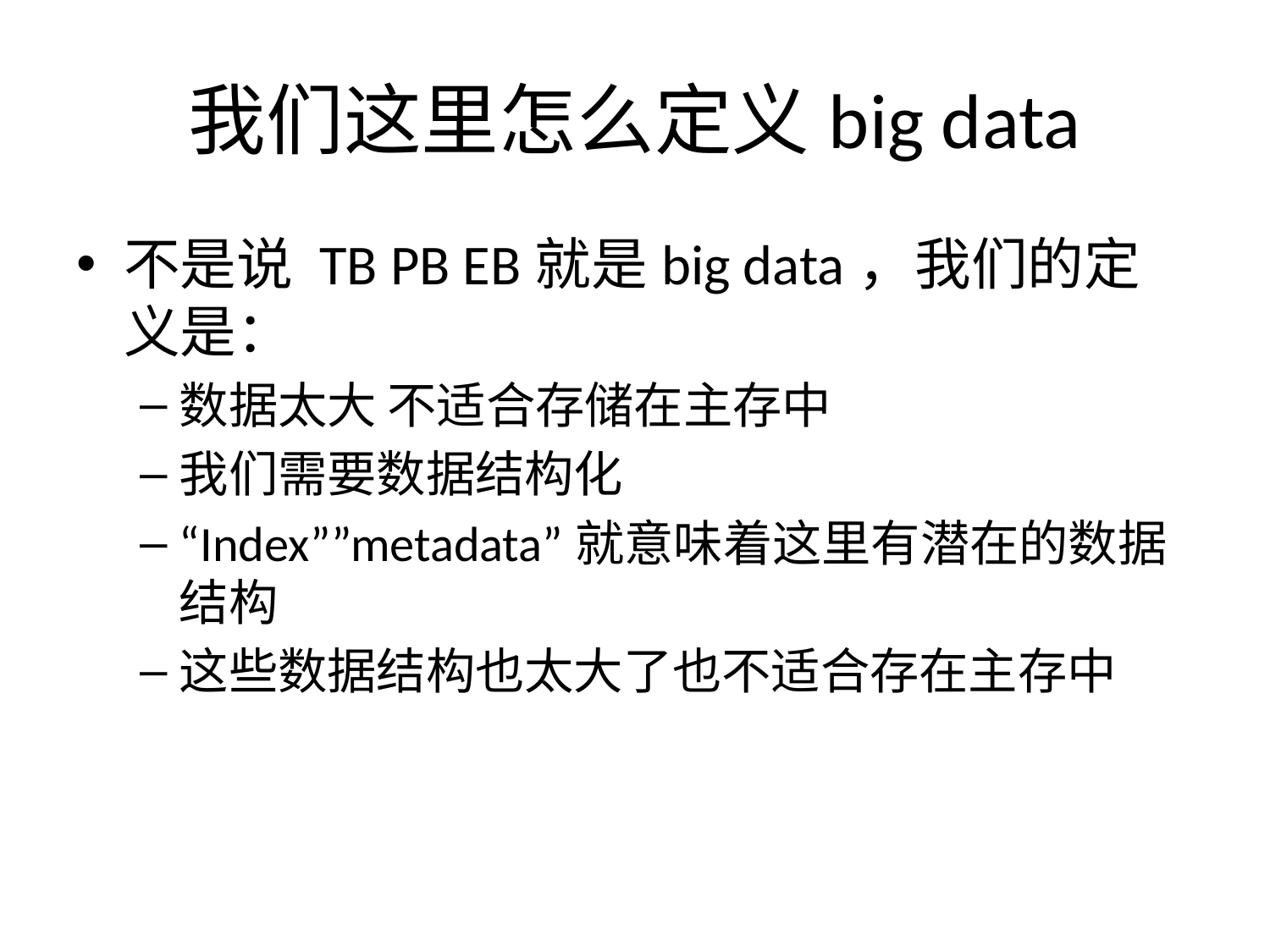

# 我们这里怎么定义big data
不是说 TB PB EB就是big data，我们的定义是：
数据太大 不适合存储在主存中
我们需要数据结构化
“Index””metadata”就意味着这里有潜在的数据结构
这些数据结构也太大了也不适合存在主存中